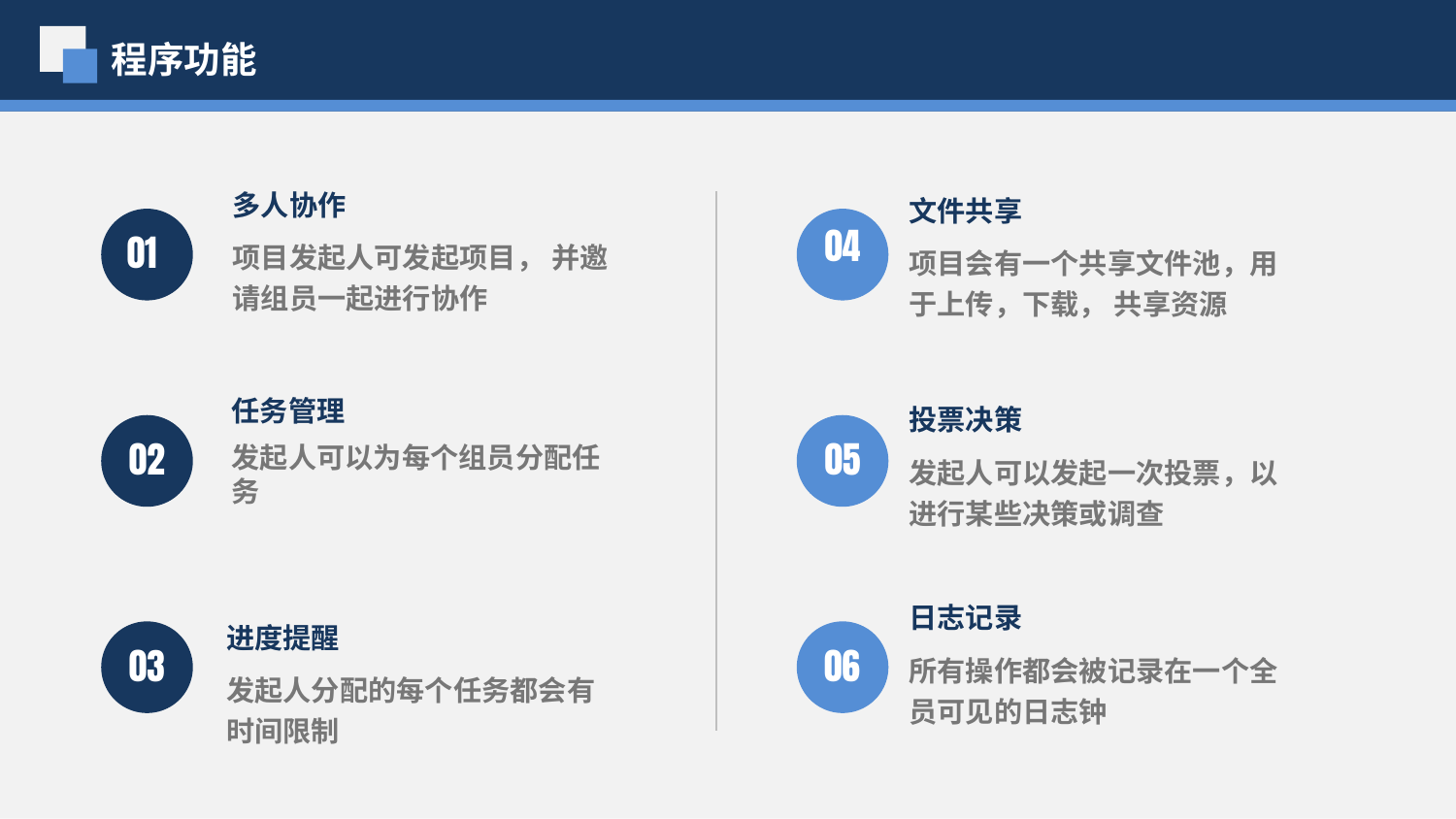

程序功能

多人协作
项目发起人可发起项目， 并邀请组员一起进行协作
文件共享
项目会有一个共享文件池，用于上传，下载， 共享资源

01

04
任务管理
发起人可以为每个组员分配任务
投票决策
发起人可以发起一次投票，以进行某些决策或调查

02

05
日志记录
所有操作都会被记录在一个全员可见的日志钟
进度提醒
发起人分配的每个任务都会有时间限制

03

06